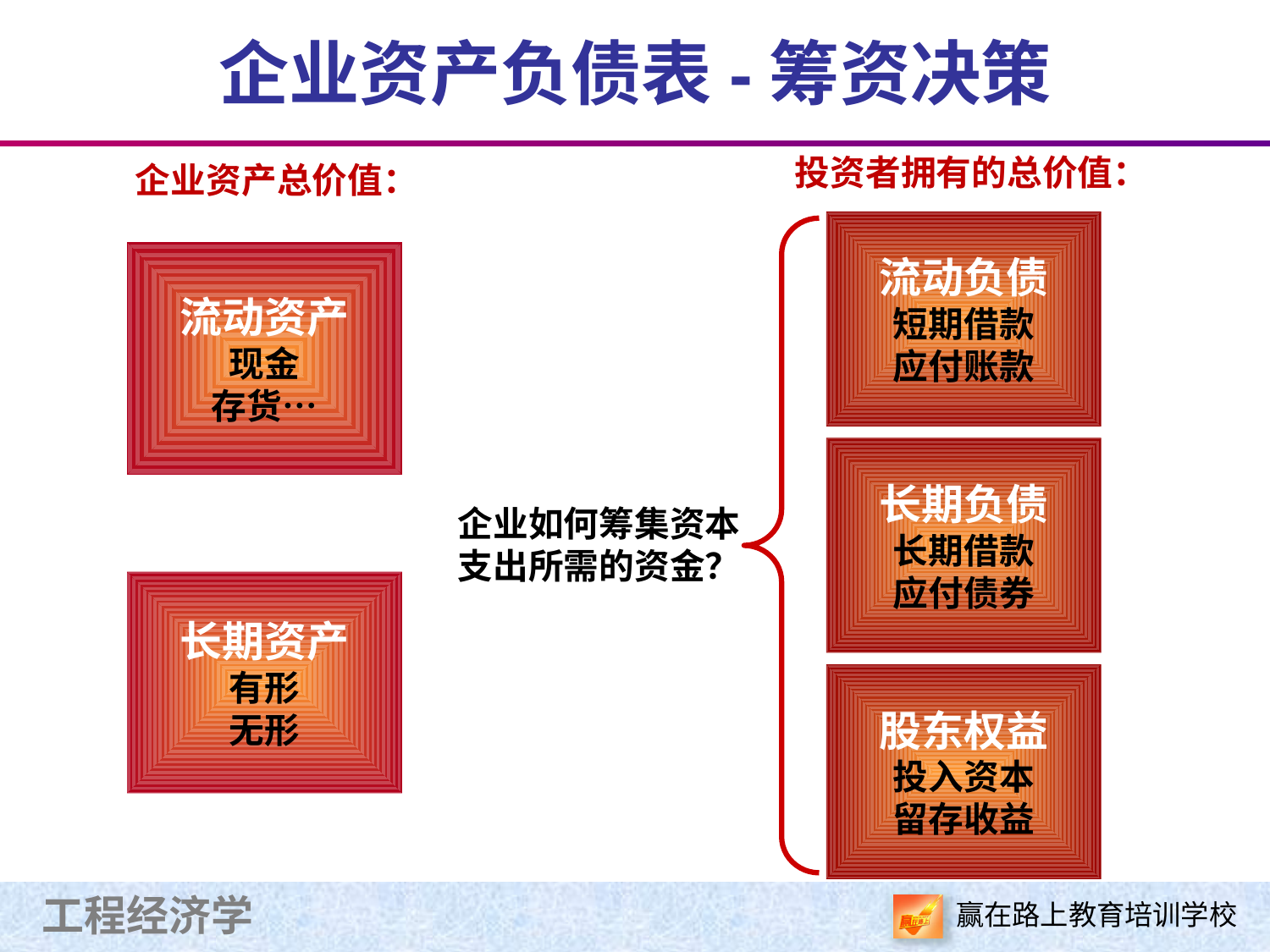

# 企业资产负债表-筹资决策
投资者拥有的总价值：
企业资产总价值：

流动资产
现金
存货…

长期资产
有形
无形
流动负债
短期借款
应付账款

企业如何筹集资本支出所需的资金？
长期负债
长期借款
应付债券

股东权益
投入资本
留存收益